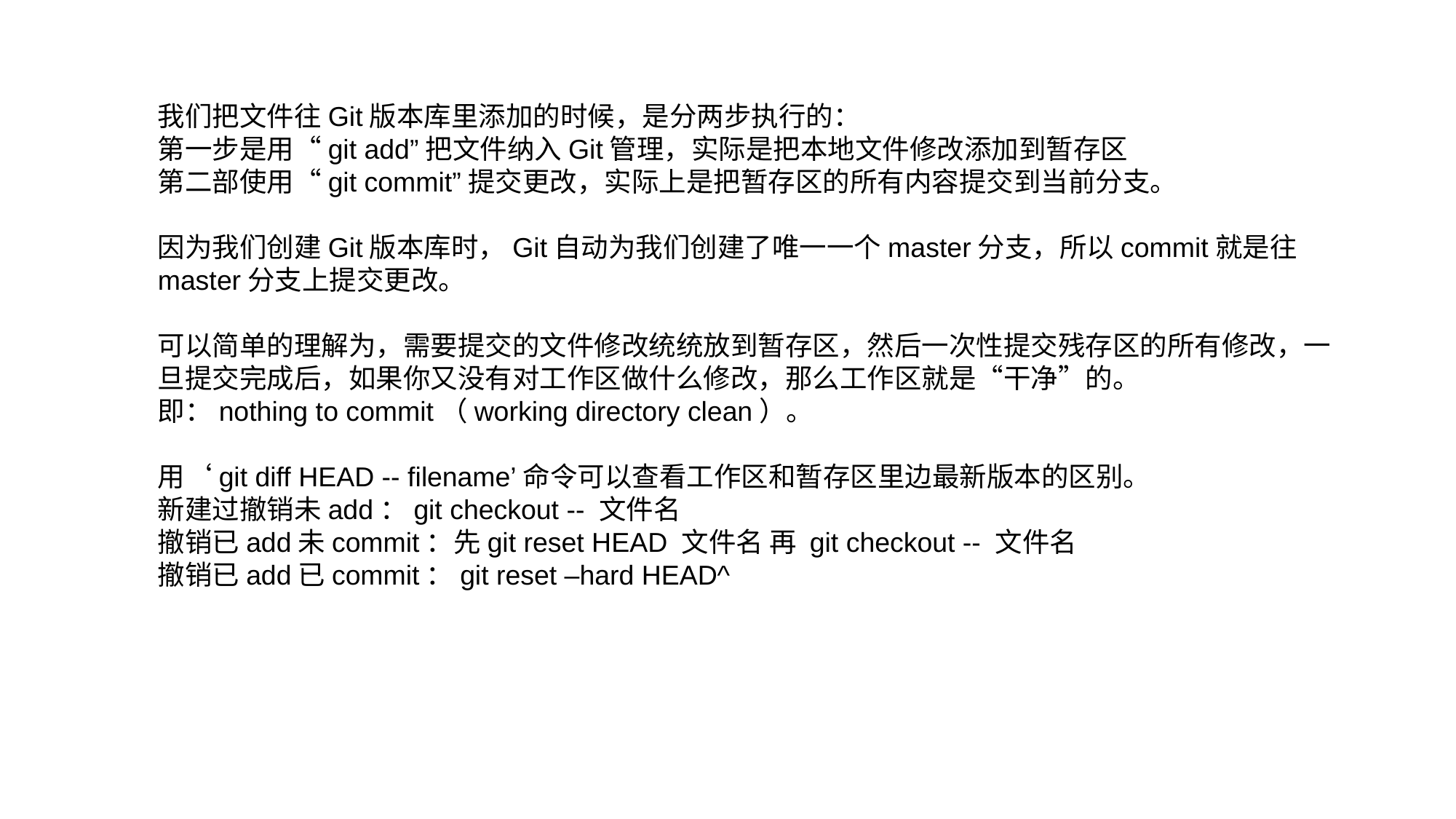

我们把文件往Git版本库里添加的时候，是分两步执行的：
第一步是用“git add”把文件纳入Git管理，实际是把本地文件修改添加到暂存区
第二部使用“git commit”提交更改，实际上是把暂存区的所有内容提交到当前分支。

因为我们创建Git版本库时，Git自动为我们创建了唯一一个master分支，所以commit就是往master分支上提交更改。

可以简单的理解为，需要提交的文件修改统统放到暂存区，然后一次性提交残存区的所有修改，一旦提交完成后，如果你又没有对工作区做什么修改，那么工作区就是“干净”的。
即：nothing to commit（working directory clean）。

用‘git diff HEAD -- filename’命令可以查看工作区和暂存区里边最新版本的区别。
新建过撤销未add：git checkout -- 文件名
撤销已add未commit：先git reset HEAD 文件名 再 git checkout -- 文件名
撤销已add已commit：git reset –hard HEAD^